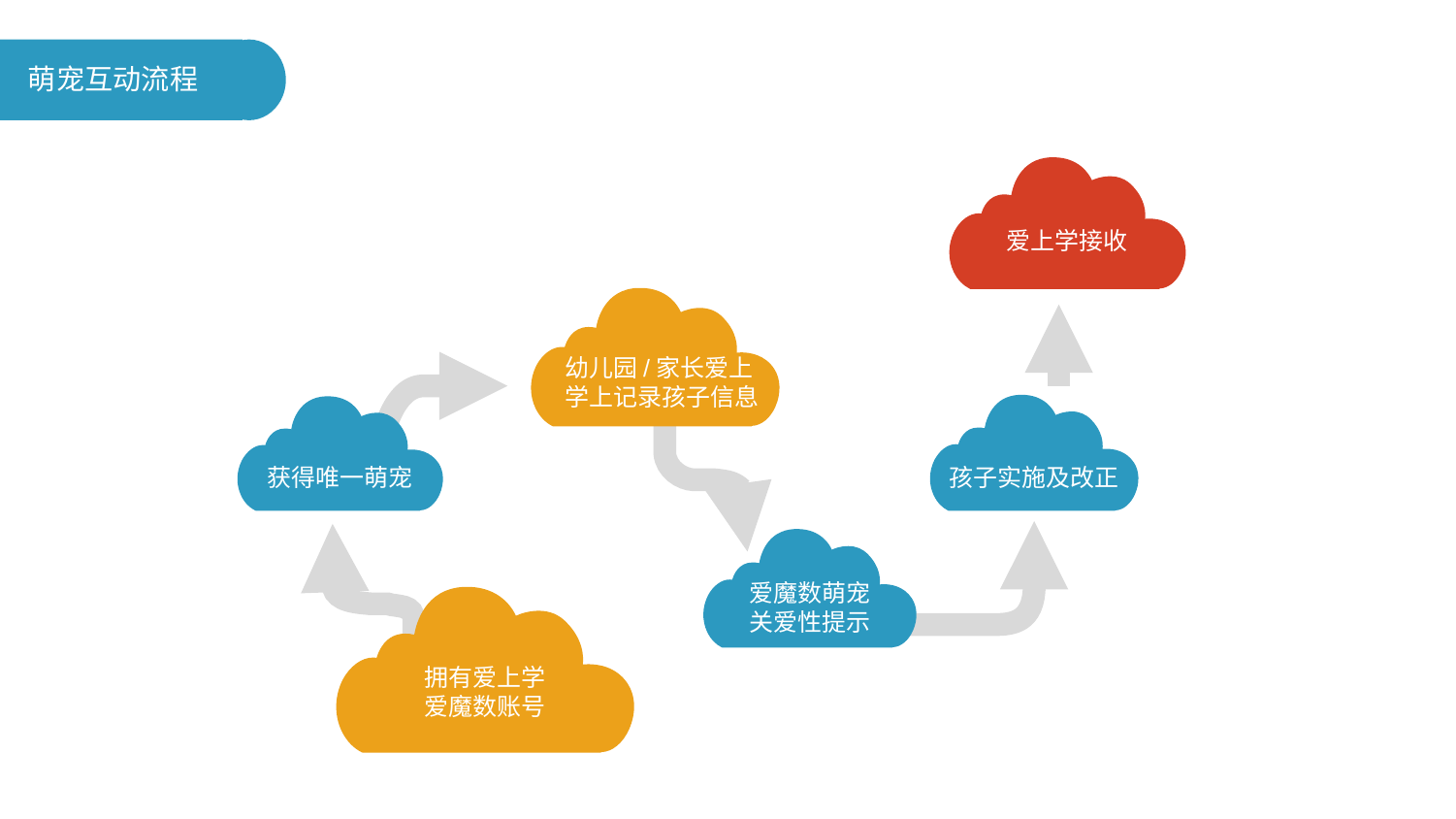

萌宠互动流程

爱上学接收

幼儿园/家长爱上
学上记录孩子信息

孩子实施及改正

获得唯一萌宠

爱魔数萌宠
关爱性提示

拥有爱上学
爱魔数账号